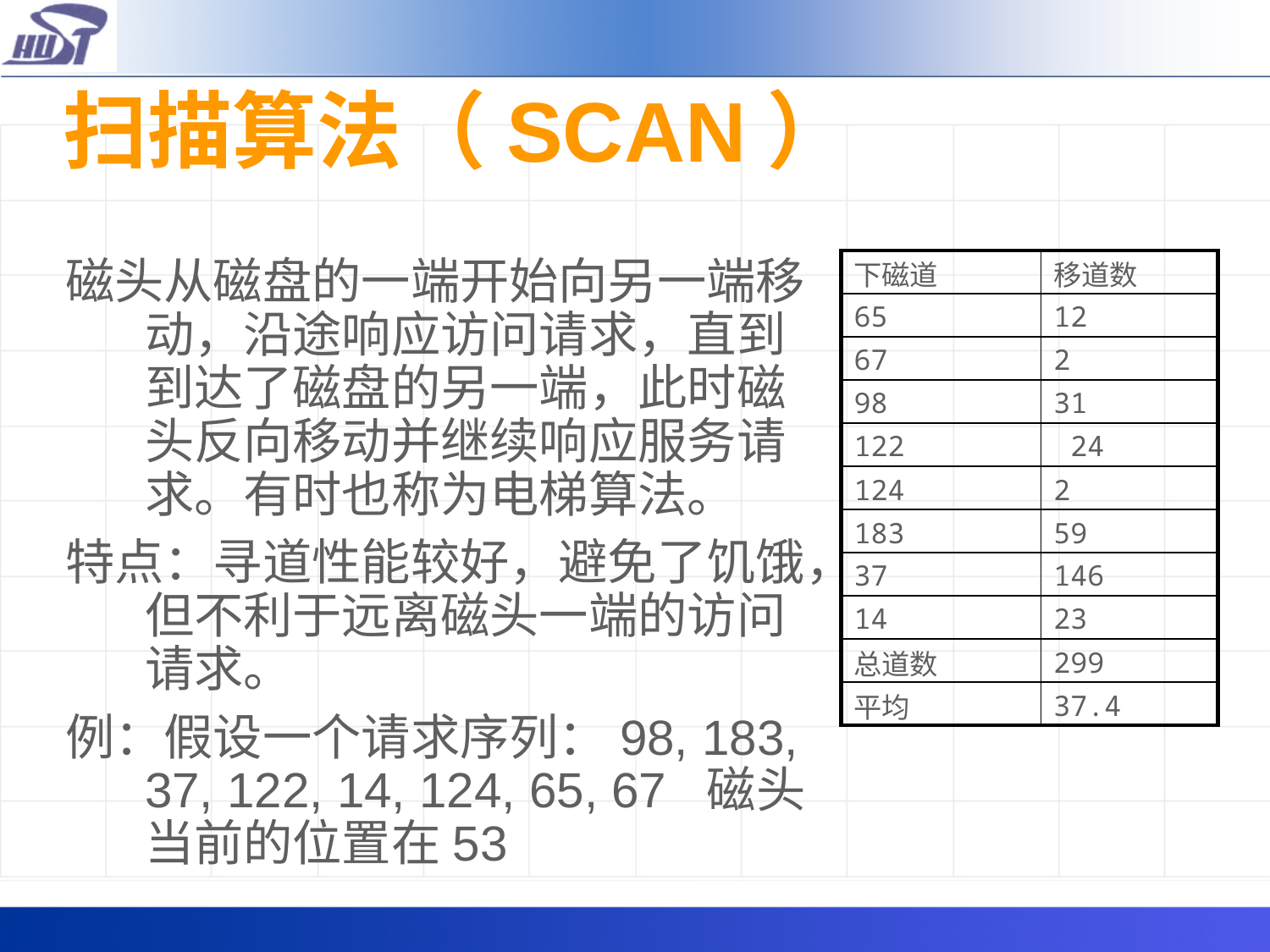

扫描算法（SCAN）
磁头从磁盘的一端开始向另一端移动，沿途响应访问请求，直到到达了磁盘的另一端，此时磁头反向移动并继续响应服务请求。有时也称为电梯算法。
特点：寻道性能较好，避免了饥饿，但不利于远离磁头一端的访问请求。
例：假设一个请求序列：98, 183, 37, 122, 14, 124, 65, 67  磁头当前的位置在53
| 下磁道 | 移道数 |
| --- | --- |
| 65 | 12 |
| 67 | 2 |
| 98 | 31 |
| 122 | 24 |
| 124 | 2 |
| 183 | 59 |
| 37 | 146 |
| 14 | 23 |
| 总道数 | 299 |
| 平均 | 37.4 |